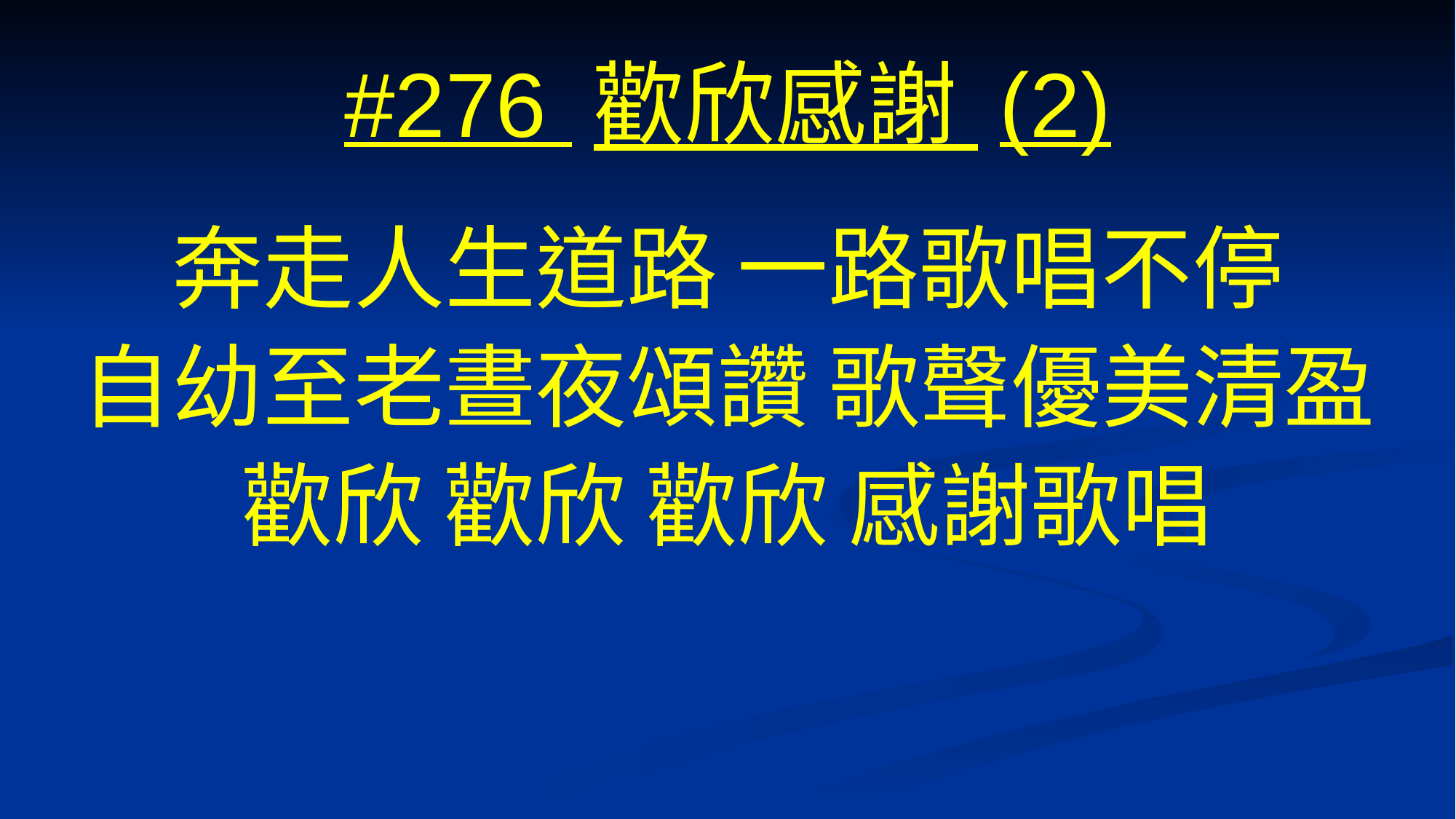

# #276 歡欣感謝 (2)
奔走人生道路 一路歌唱不停
自幼至老晝夜頌讚 歌聲優美清盈
歡欣 歡欣 歡欣 感謝歌唱